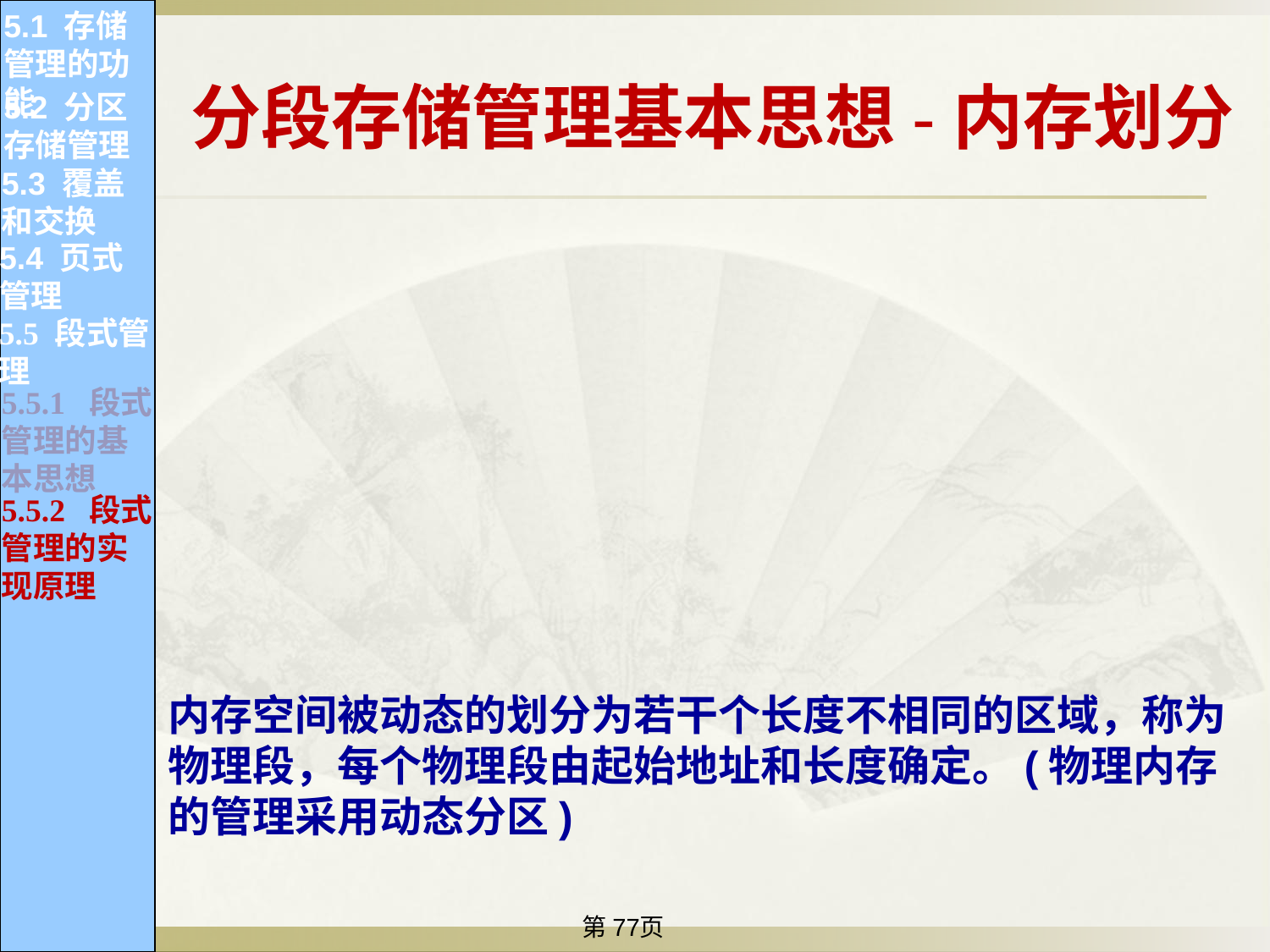

5.1 存储管理的功能
分段存储管理基本思想-内存划分
5.2 分区存储管理
5.3 覆盖和交换
内存空间被动态的划分为若干个长度不相同的区域，称为物理段，每个物理段由起始地址和长度确定。(物理内存的管理采用动态分区)
5.4 页式管理
5.5 段式管理
5.5.1  段式管理的基本思想
5.5.2  段式管理的实现原理